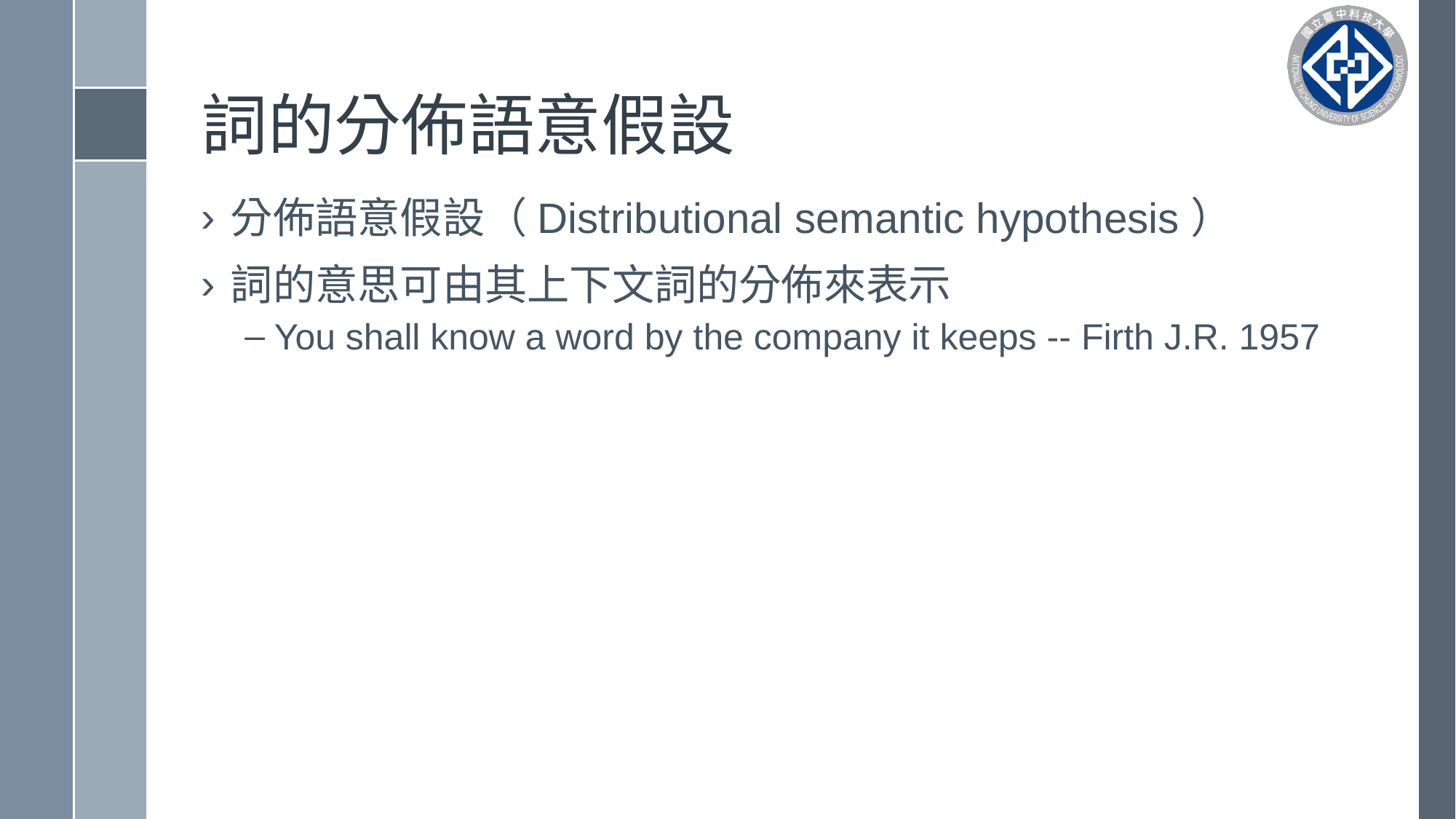

# 詞的分佈語意假設
分佈語意假設（Distributional semantic hypothesis）
詞的意思可由其上下文詞的分佈來表示
You shall know a word by the company it keeps -- Firth J.R. 1957